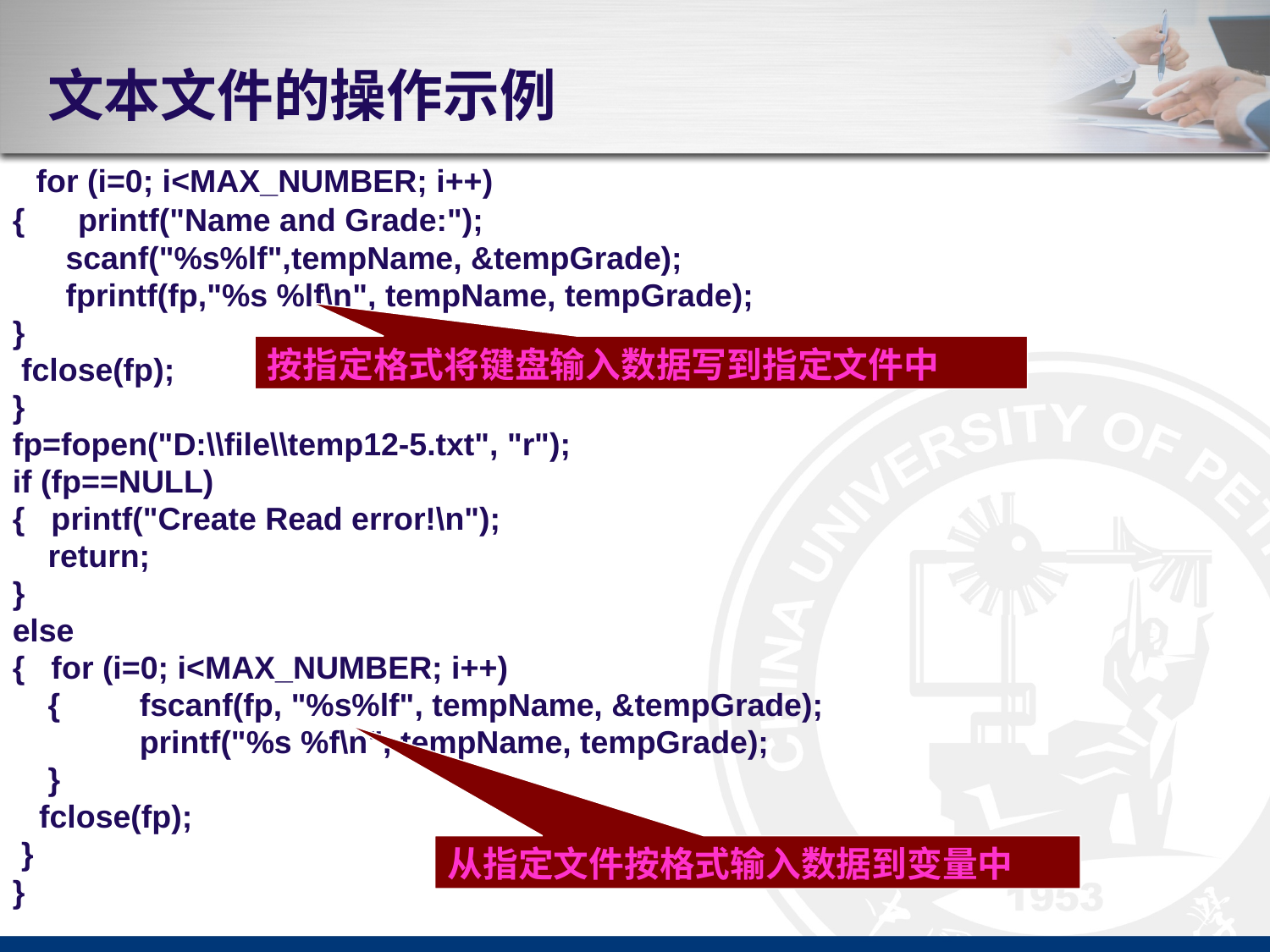

# 文本文件的操作示例
  for (i=0; i<MAX_NUMBER; i++)
{      printf("Name and Grade:");
      scanf("%s%lf",tempName, &tempGrade);
      fprintf(fp,"%s %lf\n", tempName, tempGrade);
}
 fclose(fp);
}
fp=fopen("D:\\file\\temp12-5.txt", "r");
if (fp==NULL)
{   printf("Create Read error!\n");
    return;
}
else
{   for (i=0; i<MAX_NUMBER; i++)
    {	fscanf(fp, "%s%lf", tempName, &tempGrade);
	printf("%s %f\n", tempName, tempGrade);
    }
   fclose(fp);
 }
}
按指定格式将键盘输入数据写到指定文件中
从指定文件按格式输入数据到变量中